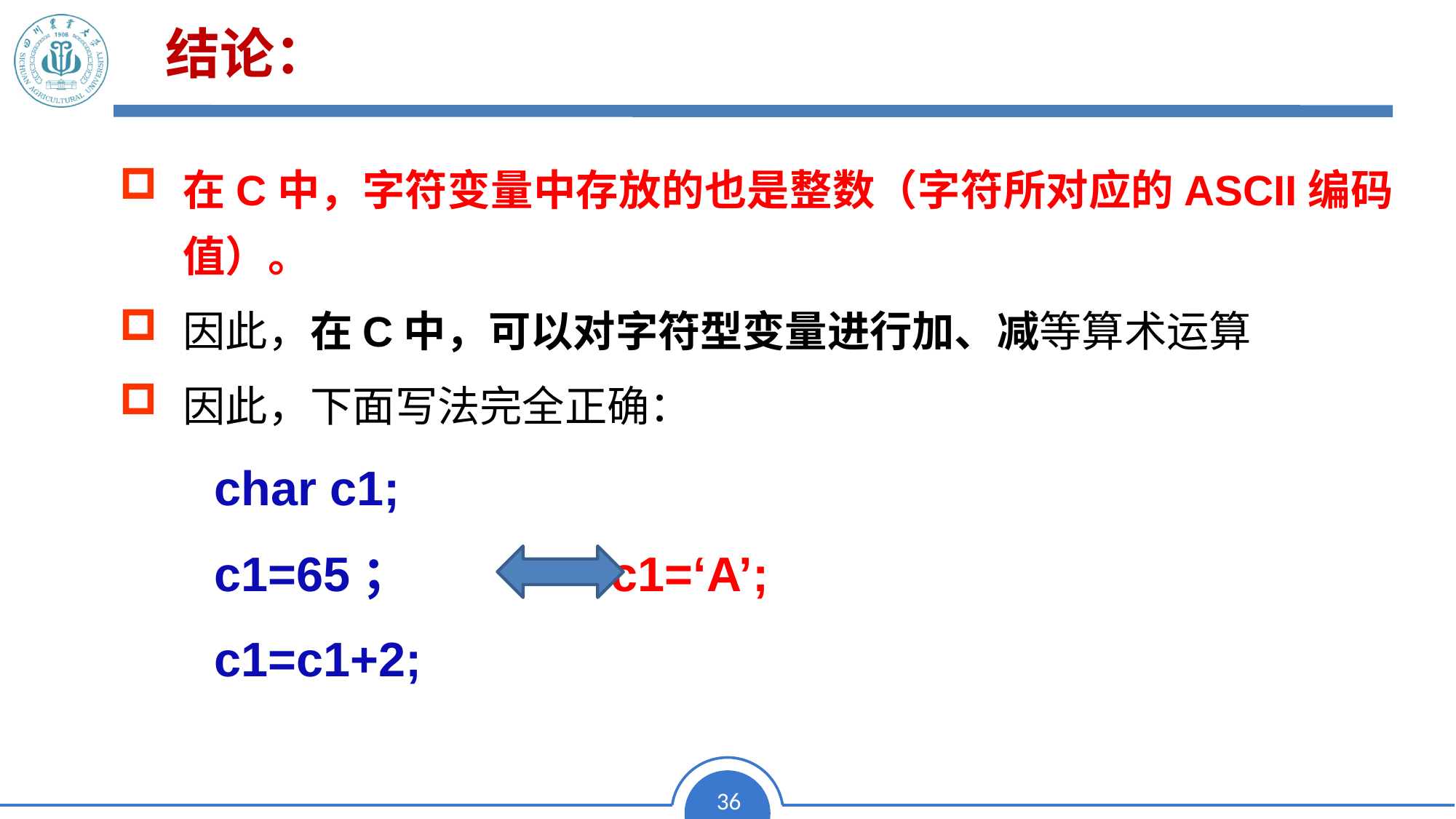

结论：
在C中，字符变量中存放的也是整数（字符所对应的ASCII编码值）。
因此，在C中，可以对字符型变量进行加、减等算术运算
因此，下面写法完全正确：
   char c1;
   c1=65；                 c1=‘A’;
   c1=c1+2;